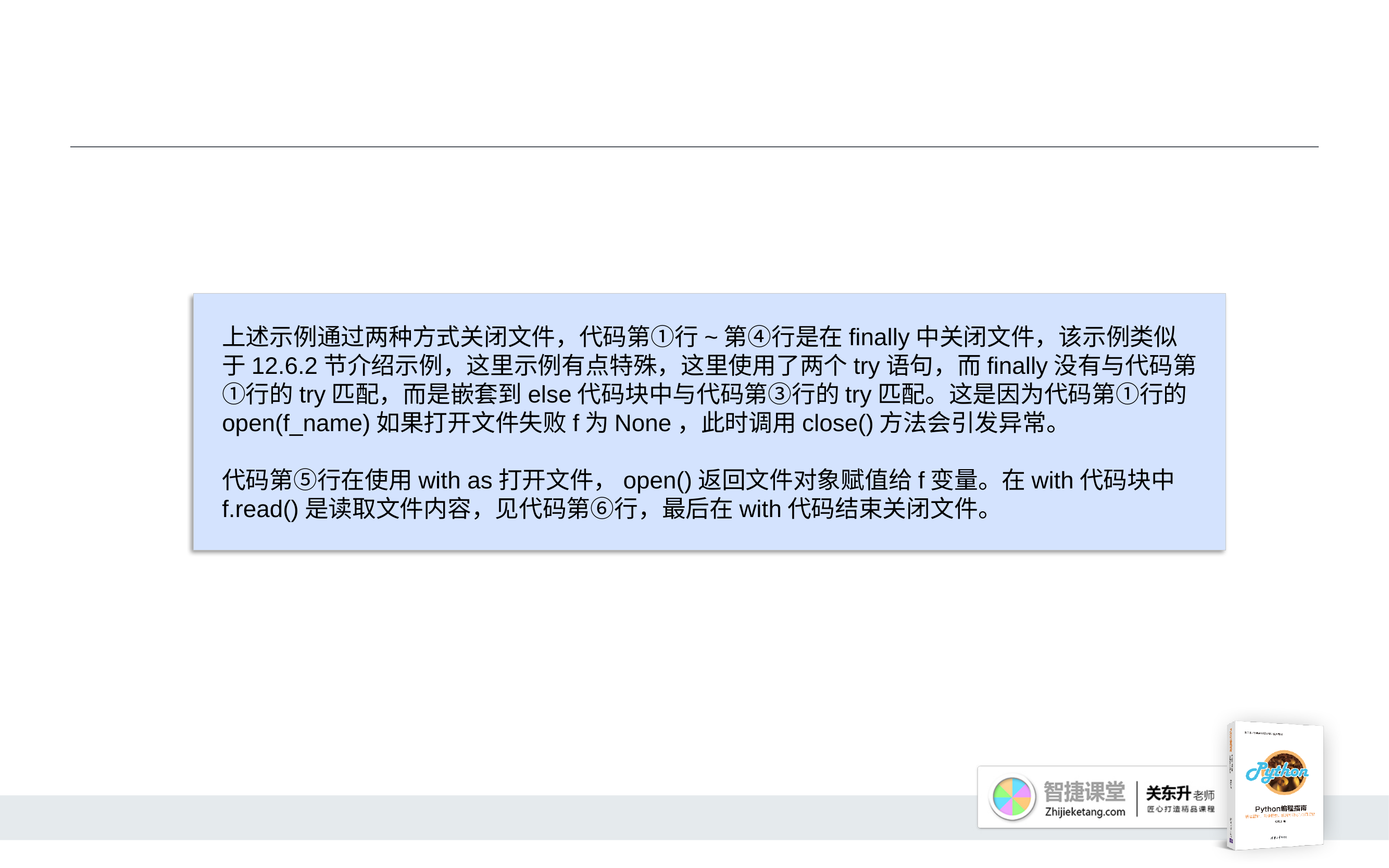

#
上述示例通过两种方式关闭文件，代码第①行~第④行是在finally中关闭文件，该示例类似于12.6.2节介绍示例，这里示例有点特殊，这里使用了两个try语句，而finally没有与代码第①行的try匹配，而是嵌套到else代码块中与代码第③行的try匹配。这是因为代码第①行的open(f_name)如果打开文件失败f为None，此时调用close()方法会引发异常。

代码第⑤行在使用with as打开文件，open()返回文件对象赋值给f变量。在with代码块中f.read()是读取文件内容，见代码第⑥行，最后在with代码结束关闭文件。